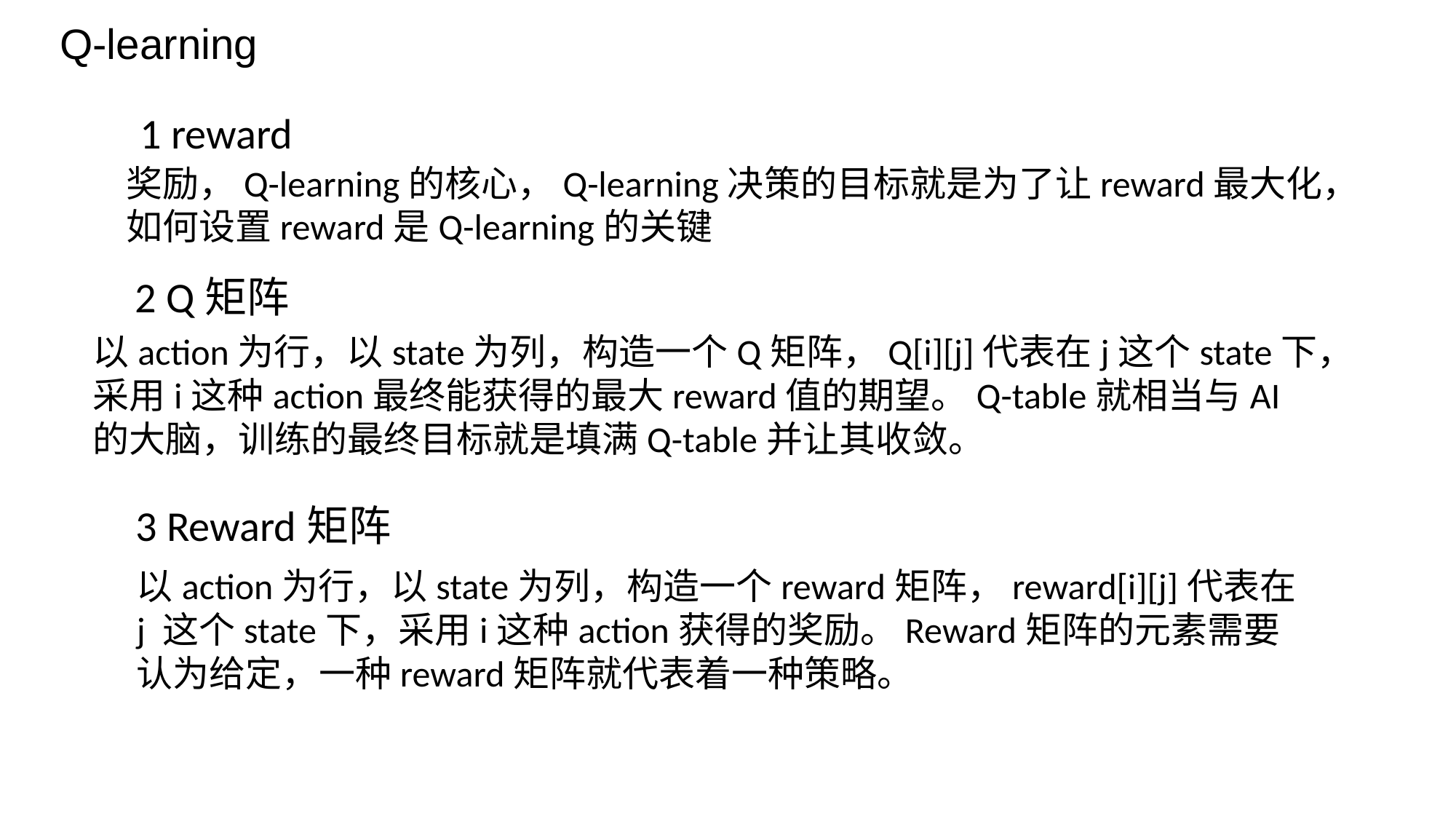

Q-learning
1 reward

奖励，Q-learning的核心，Q-learning决策的目标就是为了让reward最大化，
如何设置reward是Q-learning的关键
2 Q矩阵

以action为行，以state为列，构造一个Q矩阵，Q[i][j]代表在j这个state下，
采用i这种action最终能获得的最大reward值的期望。Q-table就相当与AI
的大脑，训练的最终目标就是填满Q-table并让其收敛。

3 Reward矩阵

以action为行，以state为列，构造一个reward矩阵，reward[i][j]代表在j 这个state下，采用i这种action获得的奖励。Reward矩阵的元素需要认为给定，一种reward矩阵就代表着一种策略。